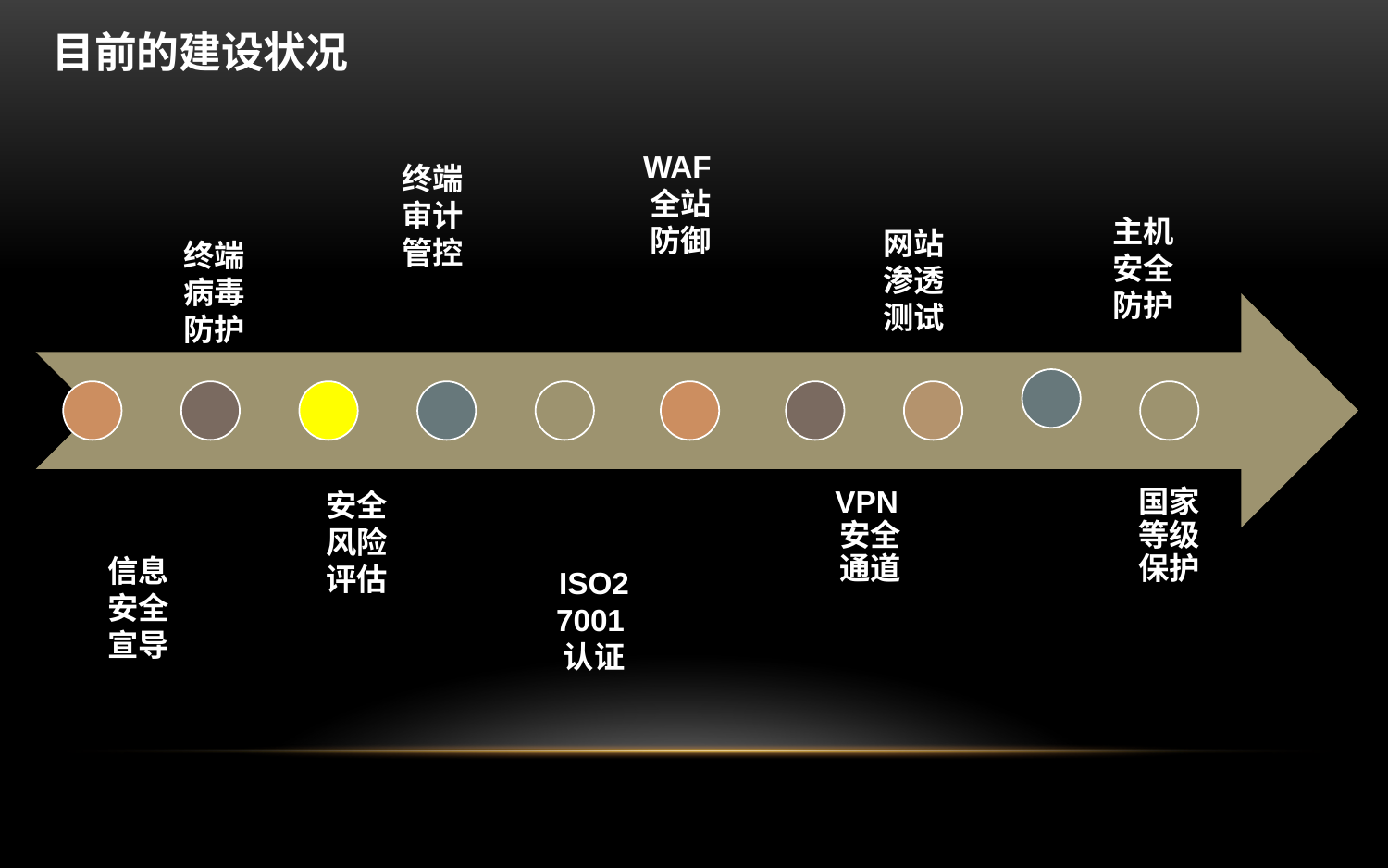

目前的建设状况

信息安全宣导
终端审计管控
终端病毒防护
安全风险评估
ISO27001认证
WAF全站防御
网站渗透测试
VPN安全通道
主机安全防护
国家等级保护